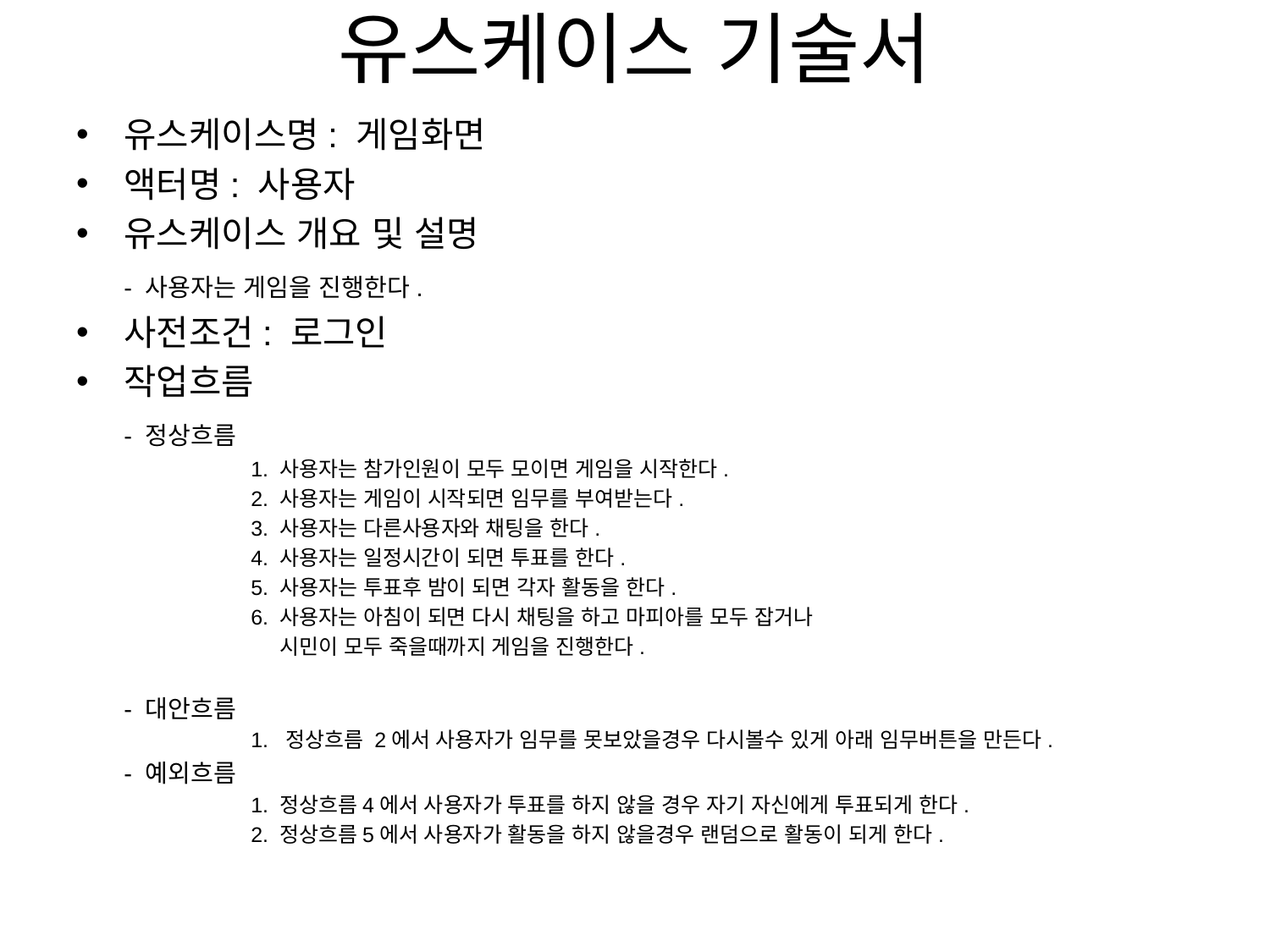

# 유스케이스 기술서
유스케이스명: 게임화면
액터명: 사용자
유스케이스 개요 및 설명
	- 사용자는 게임을 진행한다.
사전조건: 로그인
작업흐름
	- 정상흐름
		1. 사용자는 참가인원이 모두 모이면 게임을 시작한다.
		2. 사용자는 게임이 시작되면 임무를 부여받는다.
		3. 사용자는 다른사용자와 채팅을 한다.
		4. 사용자는 일정시간이 되면 투표를 한다.
		5. 사용자는 투표후 밤이 되면 각자 활동을 한다.
		6. 사용자는 아침이 되면 다시 채팅을 하고 마피아를 모두 잡거나
		    시민이 모두 죽을때까지 게임을 진행한다.

	- 대안흐름
		1.  정상흐름 2에서 사용자가 임무를 못보았을경우 다시볼수 있게 아래 임무버튼을 만든다.
	- 예외흐름
		1. 정상흐름4에서 사용자가 투표를 하지 않을 경우 자기 자신에게 투표되게 한다.
		2. 정상흐름5에서 사용자가 활동을 하지 않을경우 랜덤으로 활동이 되게 한다.